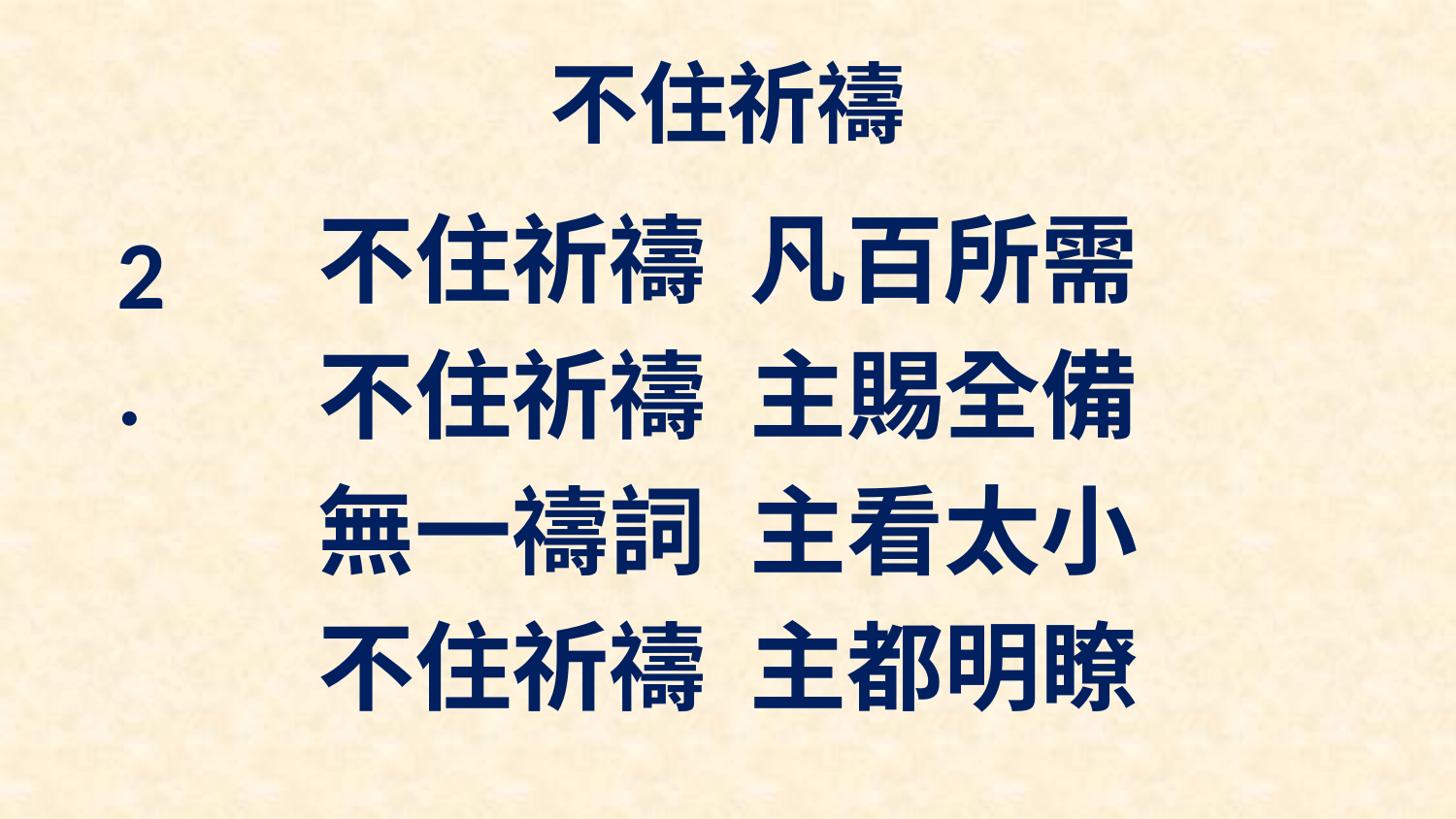

# 不住祈禱
不住祈禱  凡百所需
不住祈禱  主賜全備
無一禱詞  主看太小
不住祈禱  主都明瞭
2.